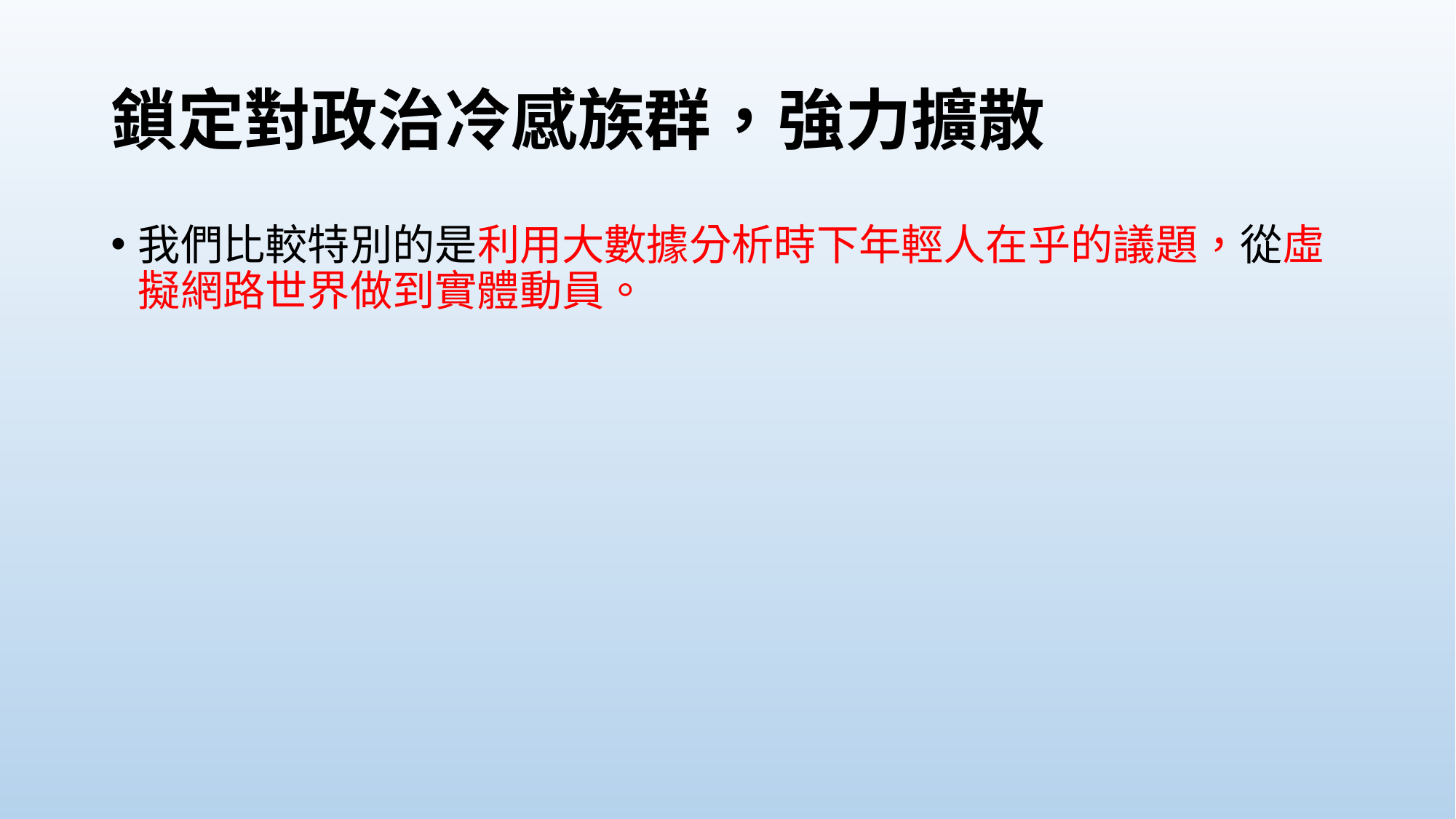

# 鎖定對政治冷感族群，強力擴散
我們比較特別的是利用大數據分析時下年輕人在乎的議題，從虛擬網路世界做到實體動員。